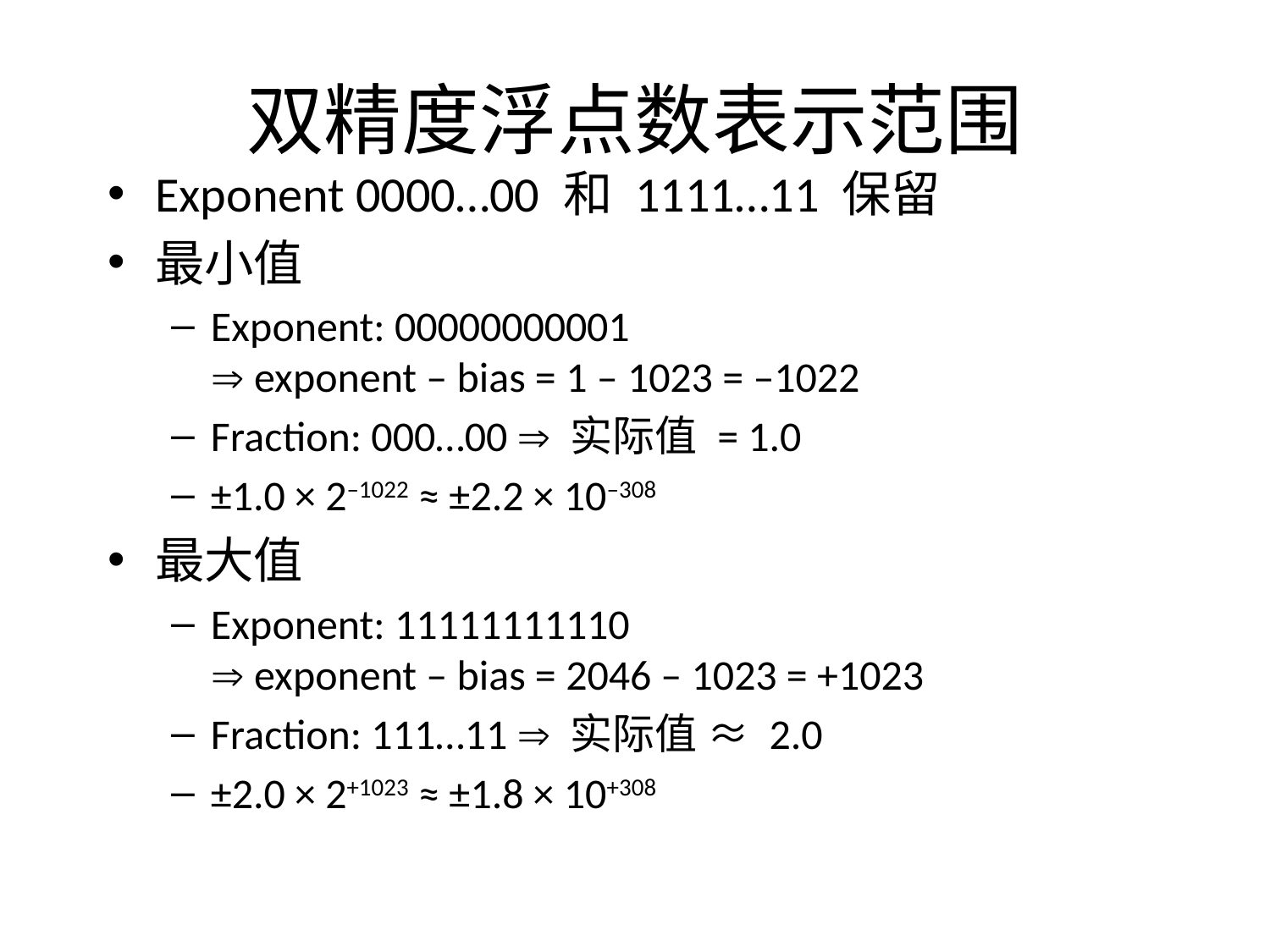

# 双精度浮点数表示范围
Exponent 0000…00 和 1111…11 保留
最小值
Exponent: 00000000001
⇒ exponent – bias = 1 – 1023 = –1022
Fraction: 000…00 ⇒ 实际值 = 1.0
±1.0 × 2–1022 ≈ ±2.2 × 10–308
最大值
Exponent: 11111111110
⇒ exponent – bias = 2046 – 1023 = +1023
Fraction: 111…11 ⇒ 实际值 ≈ 2.0
±2.0 × 2+1023 ≈ ±1.8 × 10+308